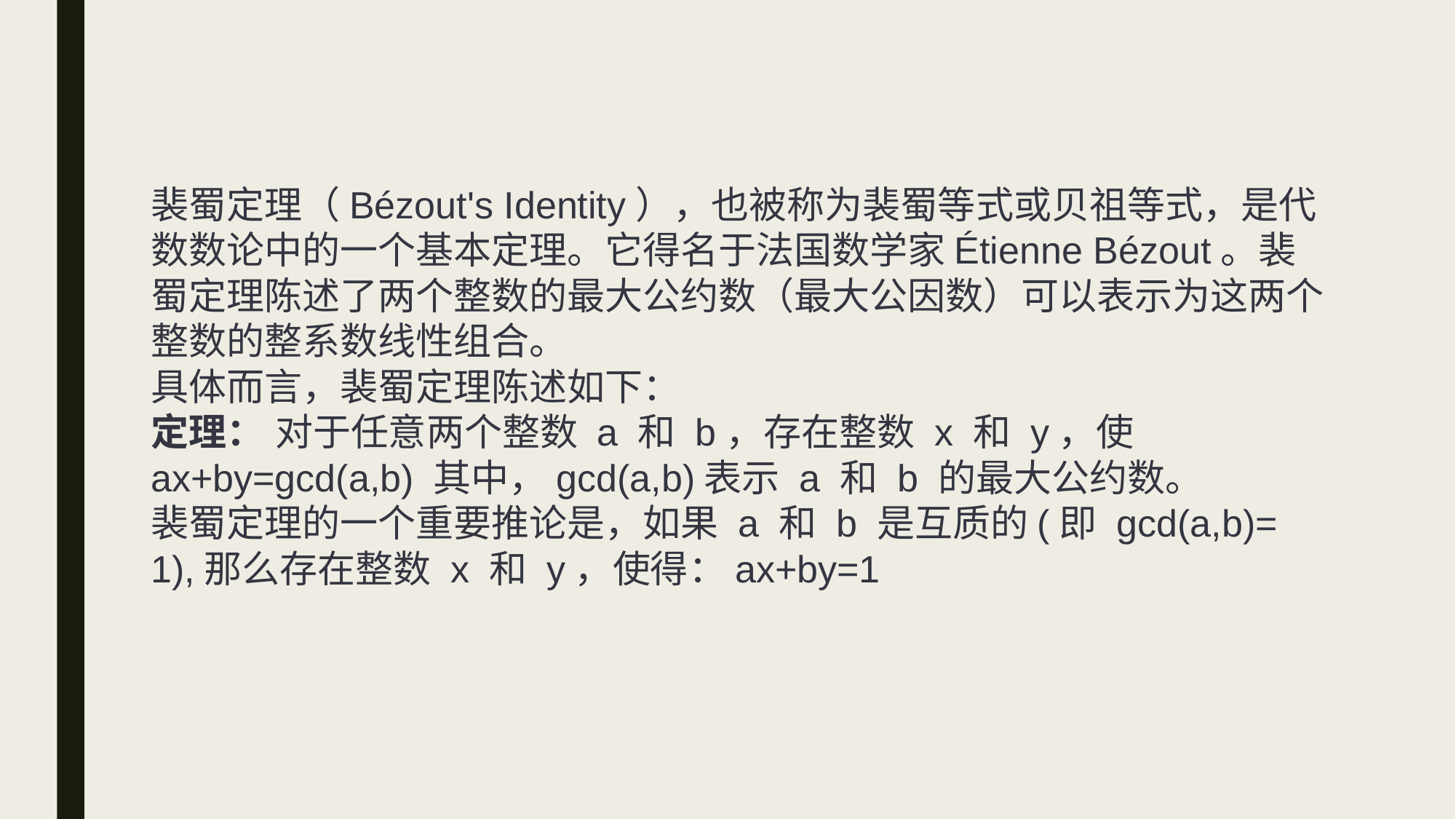

裴蜀定理（Bézout's Identity），也被称为裴蜀等式或贝祖等式，是代数数论中的一个基本定理。它得名于法国数学家Étienne Bézout。裴蜀定理陈述了两个整数的最大公约数（最大公因数）可以表示为这两个整数的整系数线性组合。
具体而言，裴蜀定理陈述如下：
定理： 对于任意两个整数 a 和 b，存在整数 x 和 y，使ax+by=gcd(a,b) 其中，gcd(a,b)表示 a 和 b 的最大公约数。
裴蜀定理的一个重要推论是，如果 a 和 b 是互质的(即 gcd(a,b)= 1),那么存在整数 x 和 y，使得：ax+by=1